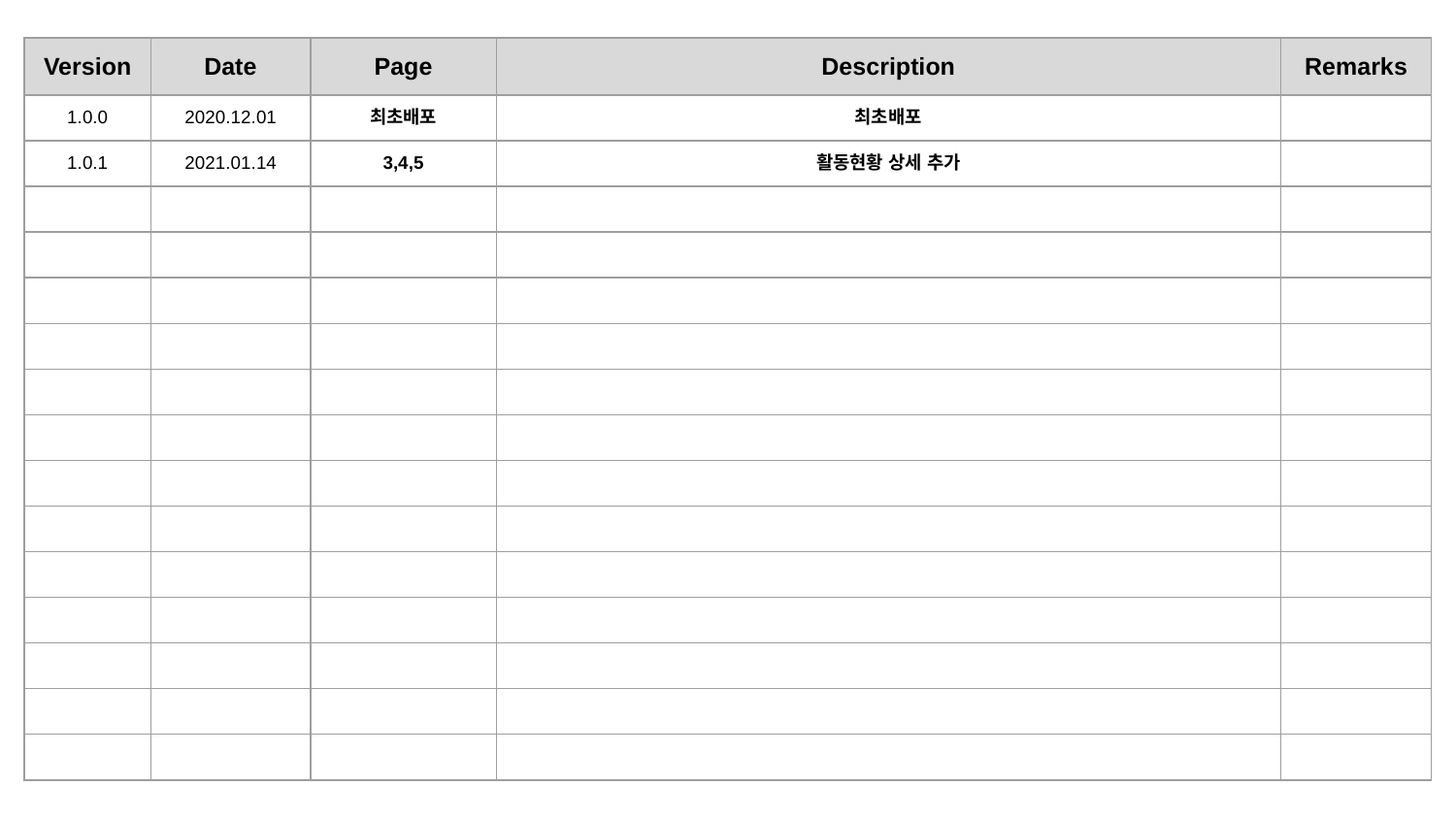

| Version | Date | Page | Description | Remarks |
| --- | --- | --- | --- | --- |
| 1.0.0 | 2020.12.01 | 최초배포 | 최초배포 |  |
| 1.0.1 | 2021.01.14 | 3,4,5 | 활동현황 상세 추가 |  |
|  |  |  |  |  |
|  |  |  |  |  |
|  |  |  |  |  |
|  |  |  |  |  |
|  |  |  |  |  |
|  |  |  |  |  |
|  |  |  |  |  |
|  |  |  |  |  |
|  |  |  |  |  |
|  |  |  |  |  |
|  |  |  |  |  |
|  |  |  |  |  |
|  |  |  |  |  |